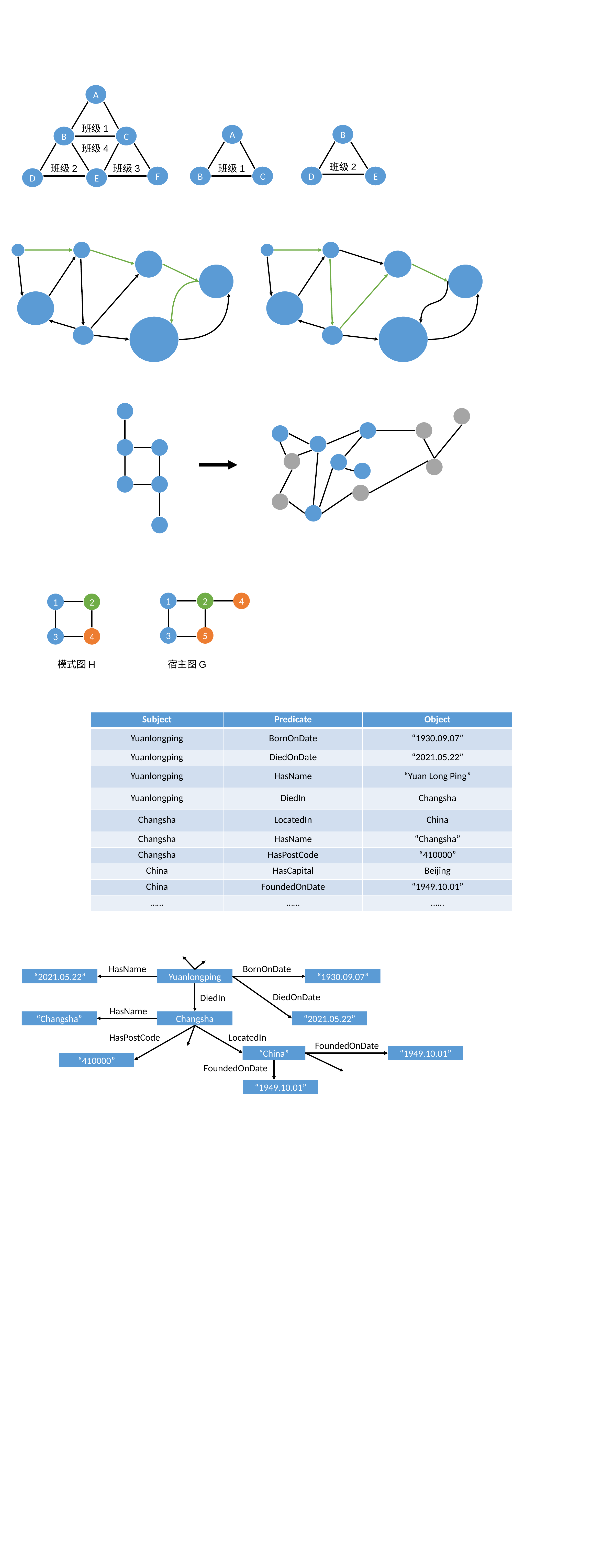

A
班级1
B
A
B
C
班级4
班级2
班级2
班级3
班级1
F
B
C
D
E
D
E

1
2
4
1
2
3
5
3
4
模式图H
宿主图G
| Subject | Predicate | Object |
| --- | --- | --- |
| Yuanlongping | BornOnDate | “1930.09.07” |
| Yuanlongping | DiedOnDate | “2021.05.22” |
| Yuanlongping | HasName | “Yuan Long Ping” |
| Yuanlongping | DiedIn | Changsha |
| Changsha | LocatedIn | China |
| Changsha | HasName | “Changsha” |
| Changsha | HasPostCode | “410000” |
| China | HasCapital | Beijing |
| China | FoundedOnDate | “1949.10.01” |
| …… | …… | …… |
HasName
BornOnDate
“2021.05.22”
Yuanlongping
“1930.09.07”
DiedOnDate
DiedIn
HasName
“Changsha”
Changsha
“2021.05.22”
HasPostCode
LocatedIn
FoundedOnDate
“China”
“1949.10.01”
“410000”
FoundedOnDate
“1949.10.01”